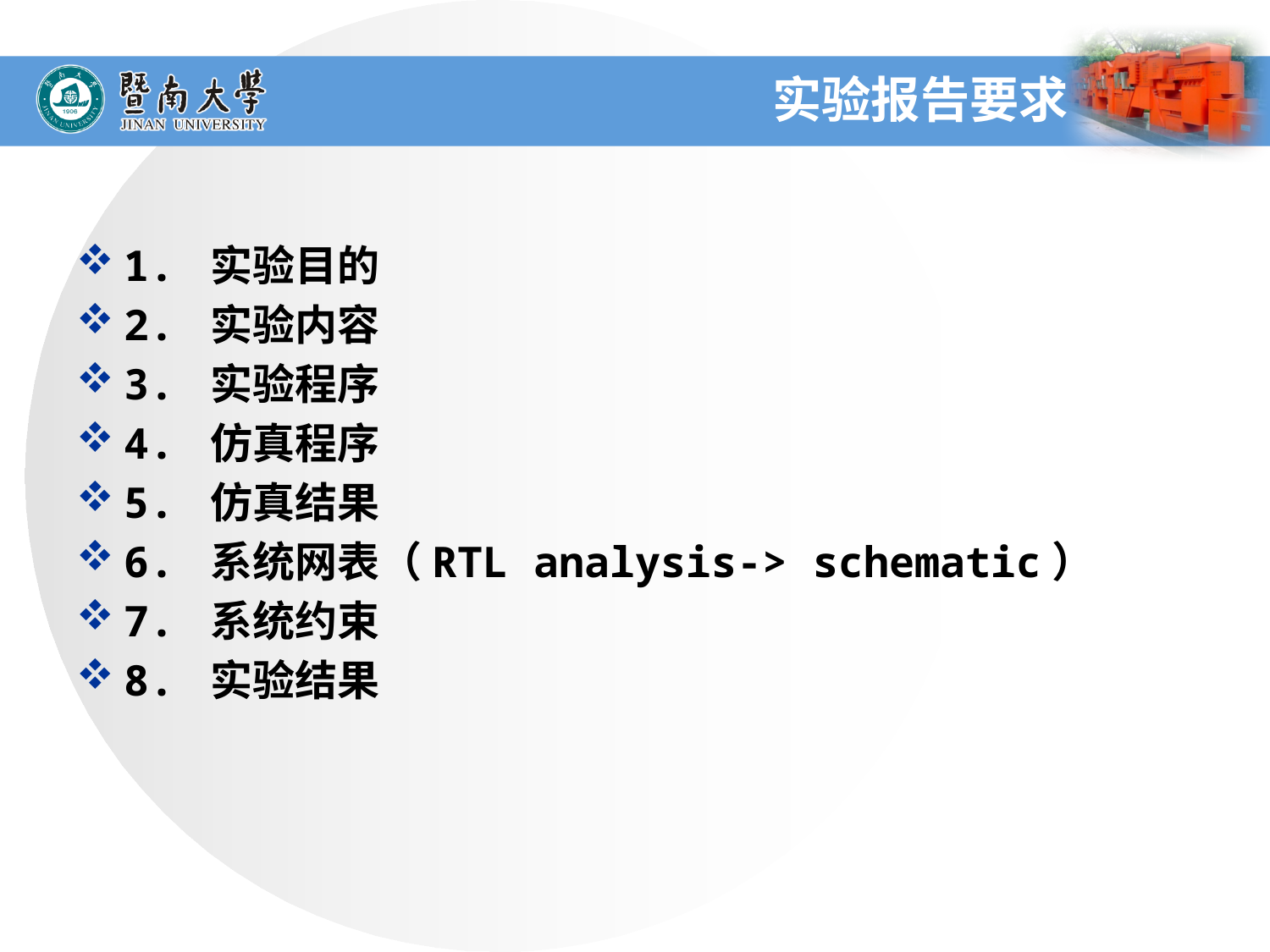

# 实验报告要求
1. 实验目的
2. 实验内容
3. 实验程序
4. 仿真程序
5. 仿真结果
6. 系统网表（RTL analysis-> schematic）
7. 系统约束
8. 实验结果